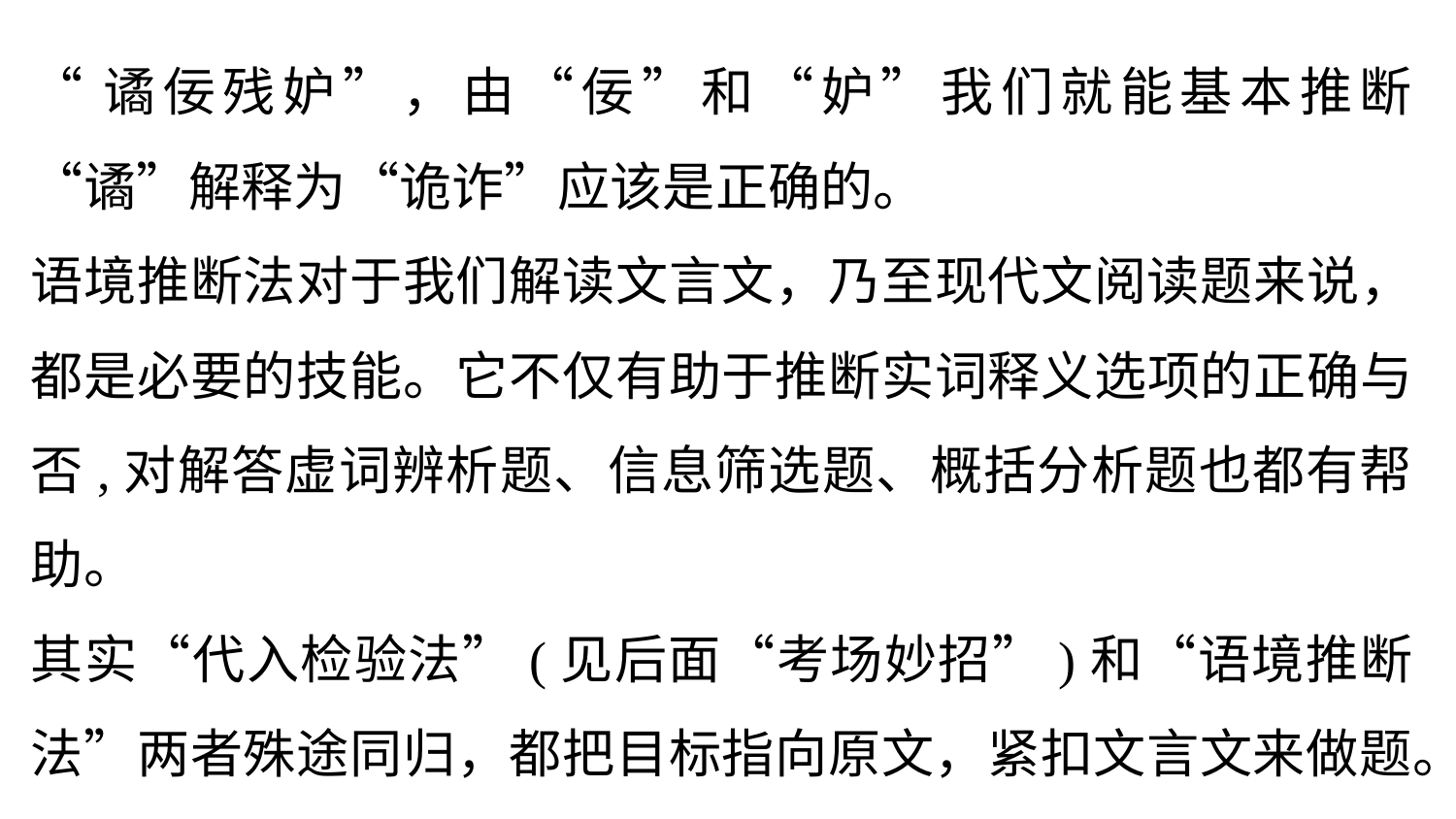

“谲佞残妒”，由“佞”和“妒”我们就能基本推断“谲”解释为“诡诈”应该是正确的。
语境推断法对于我们解读文言文，乃至现代文阅读题来说，都是必要的技能。它不仅有助于推断实词释义选项的正确与否,对解答虚词辨析题、信息筛选题、概括分析题也都有帮助。
其实“代入检验法”(见后面“考场妙招”)和“语境推断法”两者殊途同归，都把目标指向原文，紧扣文言文来做题。所以反复揣摩，吃透原文方为解题之根本。